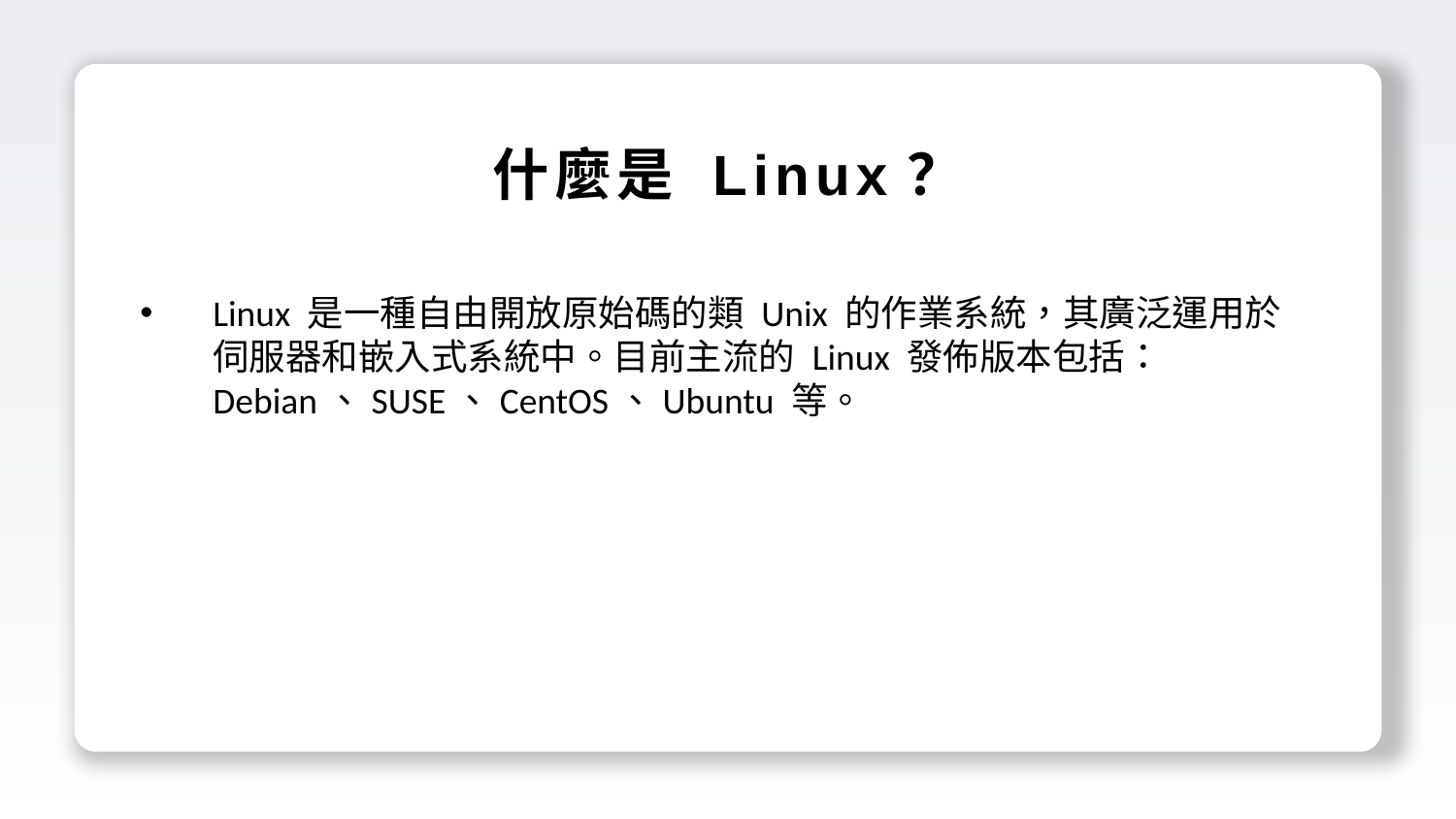

什麼是 Linux？
Linux 是一種自由開放原始碼的類 Unix 的作業系統，其廣泛運用於伺服器和嵌入式系統中。目前主流的 Linux 發佈版本包括：Debian、SUSE、CentOS、Ubuntu 等。